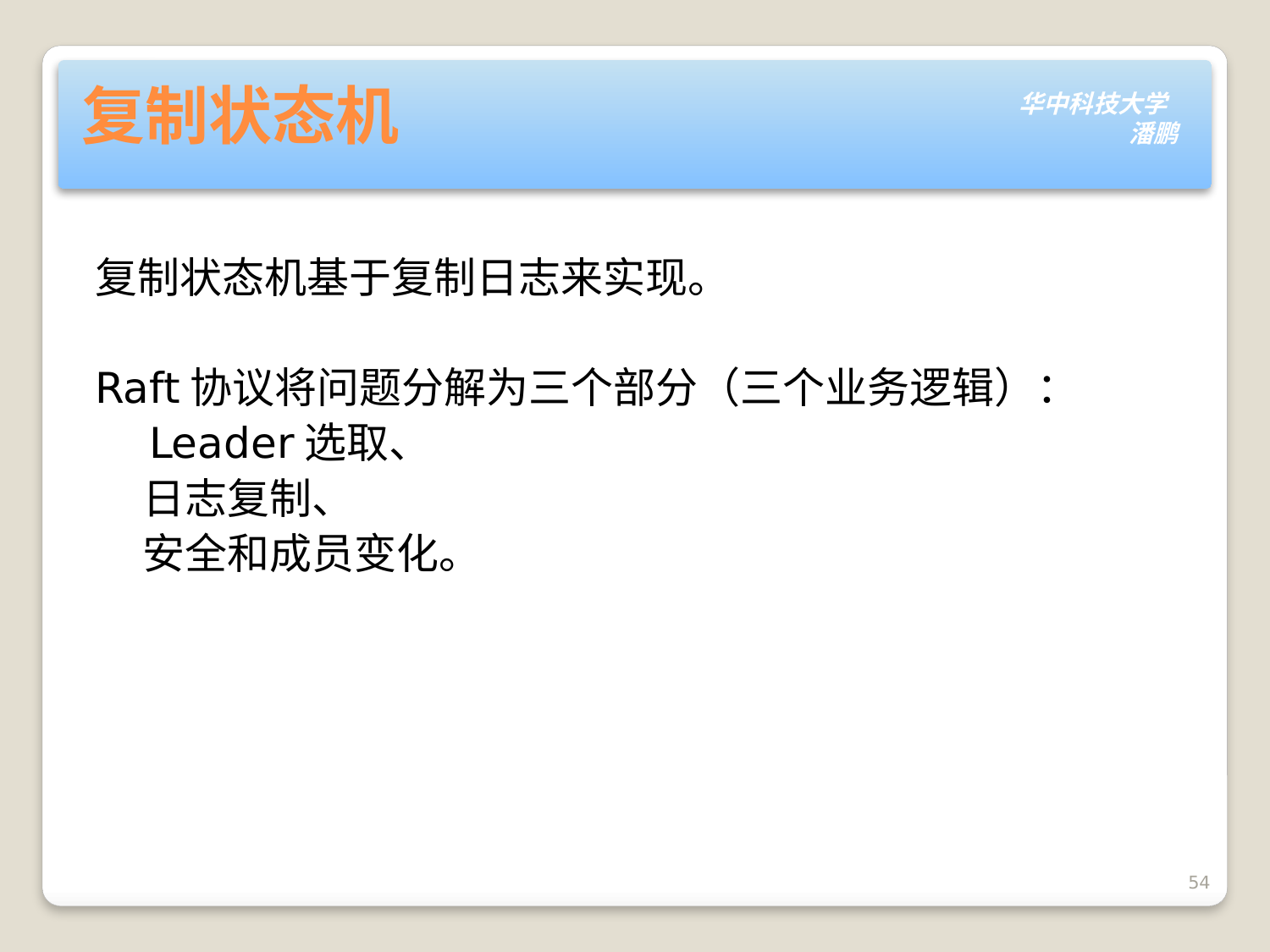

# 复制状态机
复制状态机基于复制日志来实现。

Raft协议将问题分解为三个部分（三个业务逻辑）：
    Leader选取、
    日志复制、
    安全和成员变化。
54